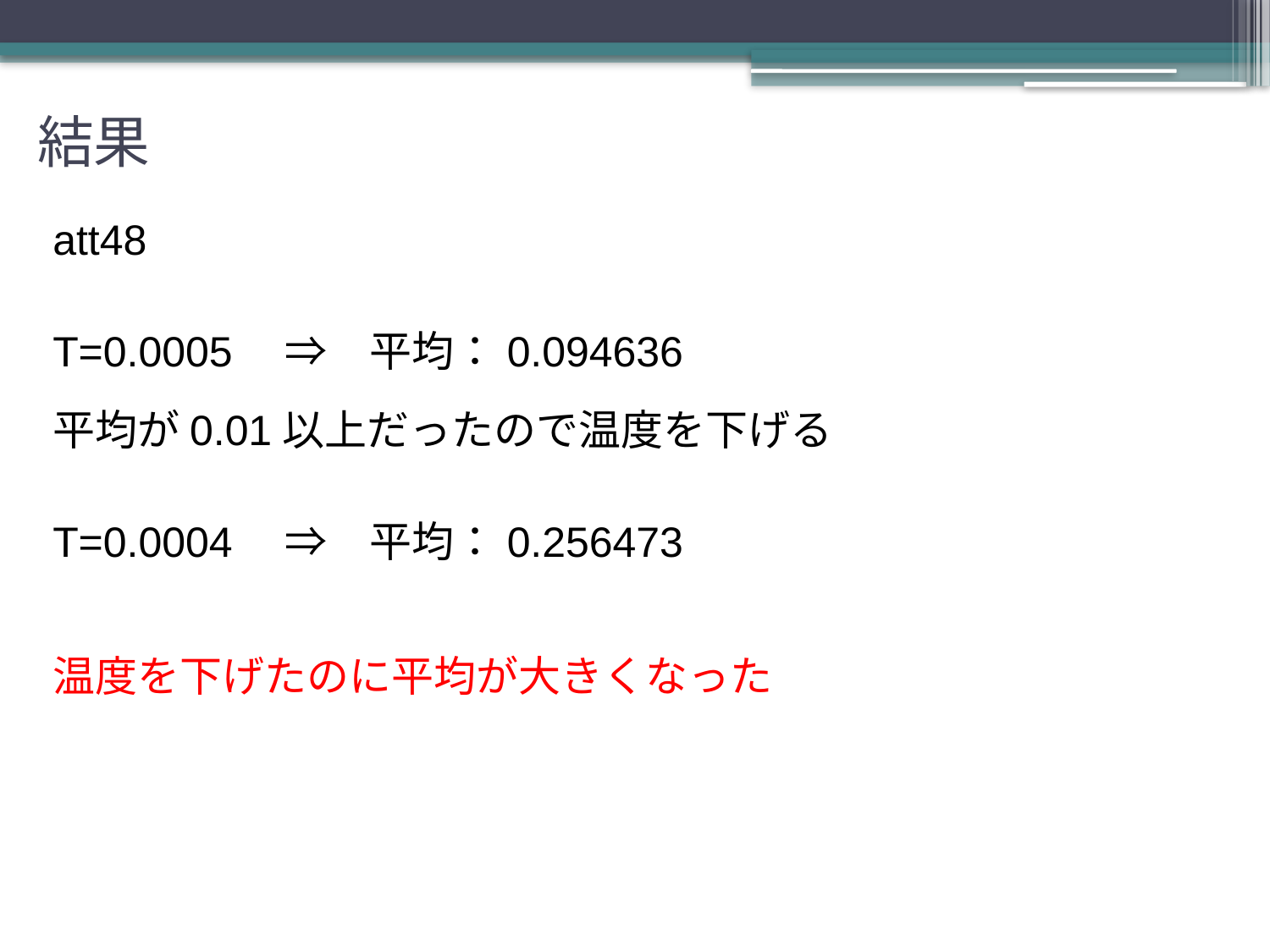

# 結果
att48

T=0.0005　⇒　平均：0.094636

平均が0.01以上だったので温度を下げる

T=0.0004　⇒　平均：0.256473

温度を下げたのに平均が大きくなった